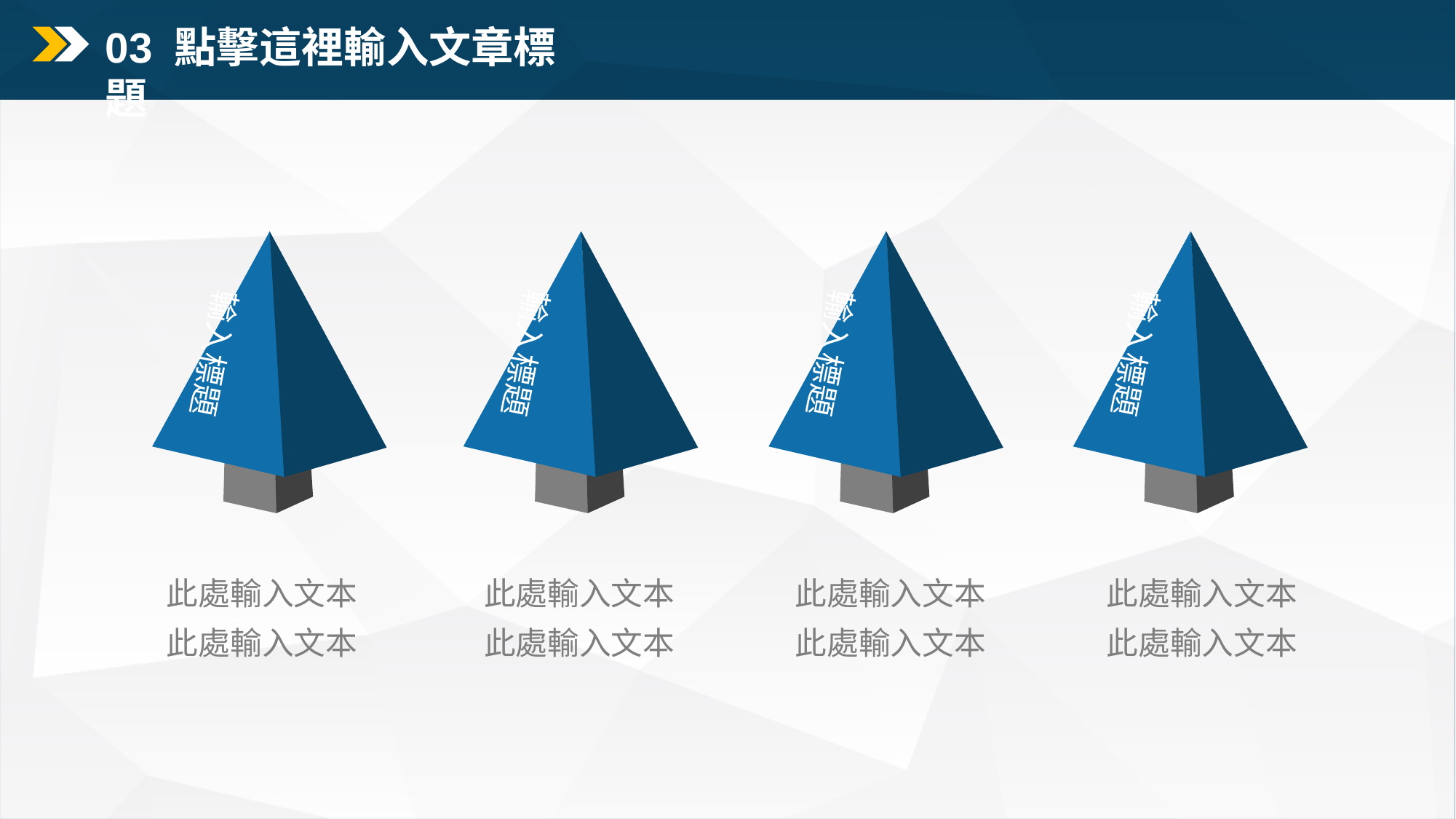

03 點擊這裡輸入文章標題

輸入標題
輸入標題
輸入標題
輸入標題

此處輸入文本
此處輸入文本
此處輸入文本
此處輸入文本
此處輸入文本
此處輸入文本
此處輸入文本
此處輸入文本